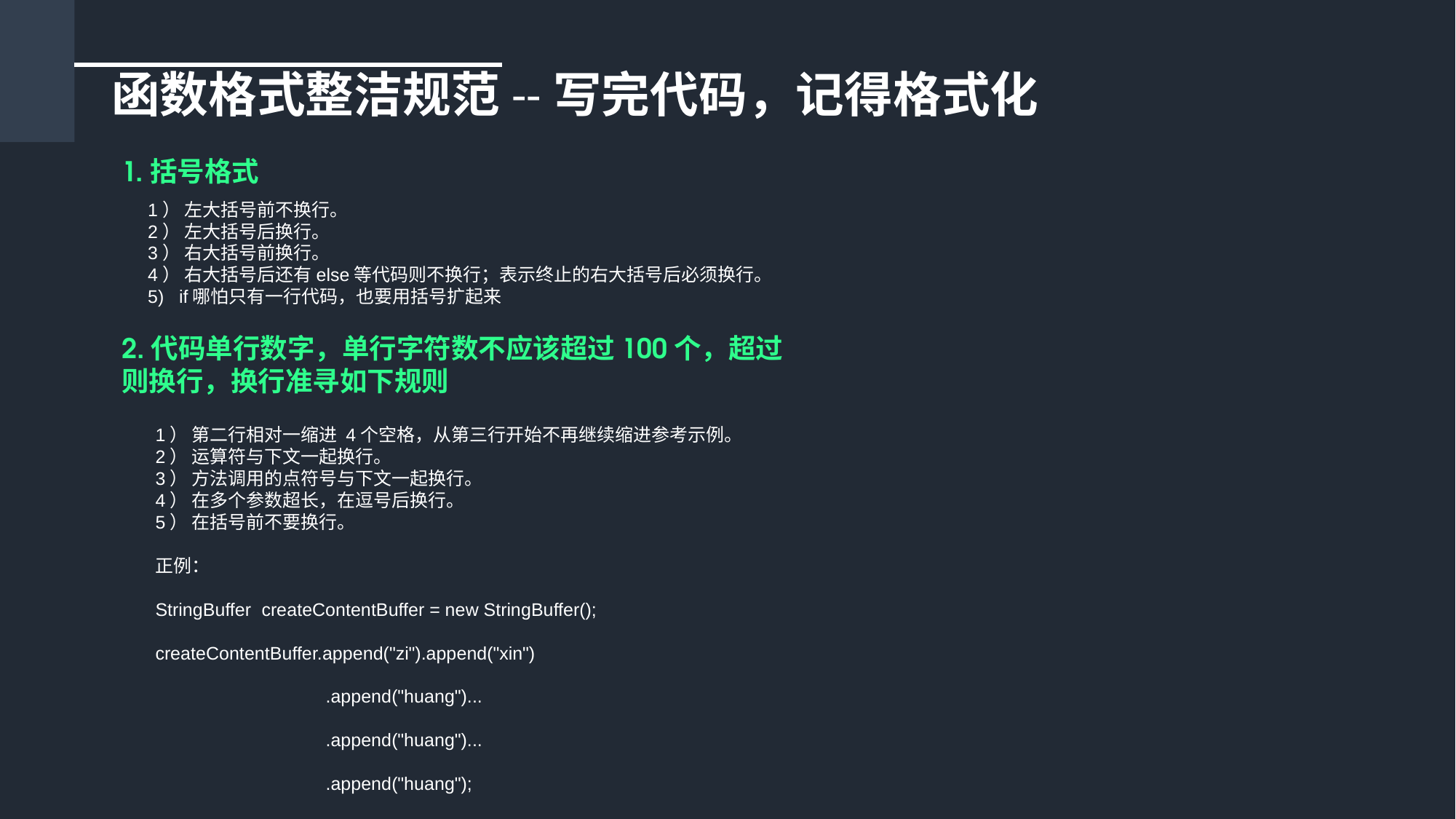

# 函数格式整洁规范--写完代码，记得格式化
1.括号格式
1） 左大括号前不换行。
2） 左大括号后换行。
3） 右大括号前换行。
4） 右大括号后还有else等代码则不换行；表示终止的右大括号后必须换行。
5)   if哪怕只有一行代码，也要用括号扩起来
2.代码单行数字，单行字符数不应该超过100个，超过则换行，换行准寻如下规则
1） 第二行相对一缩进 4个空格，从第三行开始不再继续缩进参考示例。
2） 运算符与下文一起换行。
3） 方法调用的点符号与下文一起换行。
4） 在多个参数超长，在逗号后换行。
5） 在括号前不要换行。

正例：

StringBuffer  createContentBuffer = new StringBuffer();

createContentBuffer.append("zi").append("xin")

	            .append("huang")...

	            .append("huang")...

	            .append("huang");